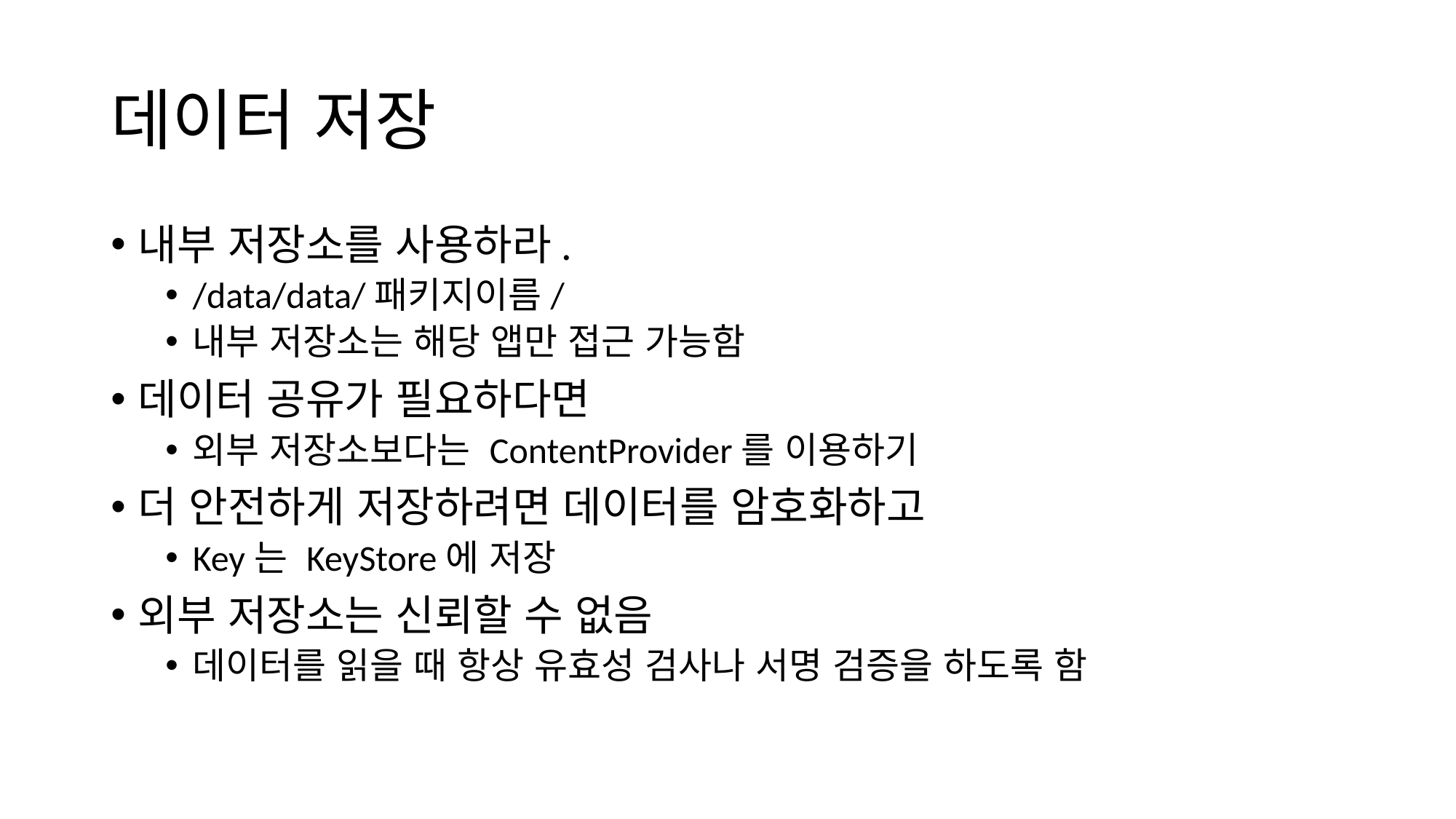

# 데이터 저장
내부 저장소를 사용하라.
/data/data/패키지이름/
내부 저장소는 해당 앱만 접근 가능함
데이터 공유가 필요하다면
외부 저장소보다는 ContentProvider를 이용하기
더 안전하게 저장하려면 데이터를 암호화하고
Key는 KeyStore에 저장
외부 저장소는 신뢰할 수 없음
데이터를 읽을 때 항상 유효성 검사나 서명 검증을 하도록 함